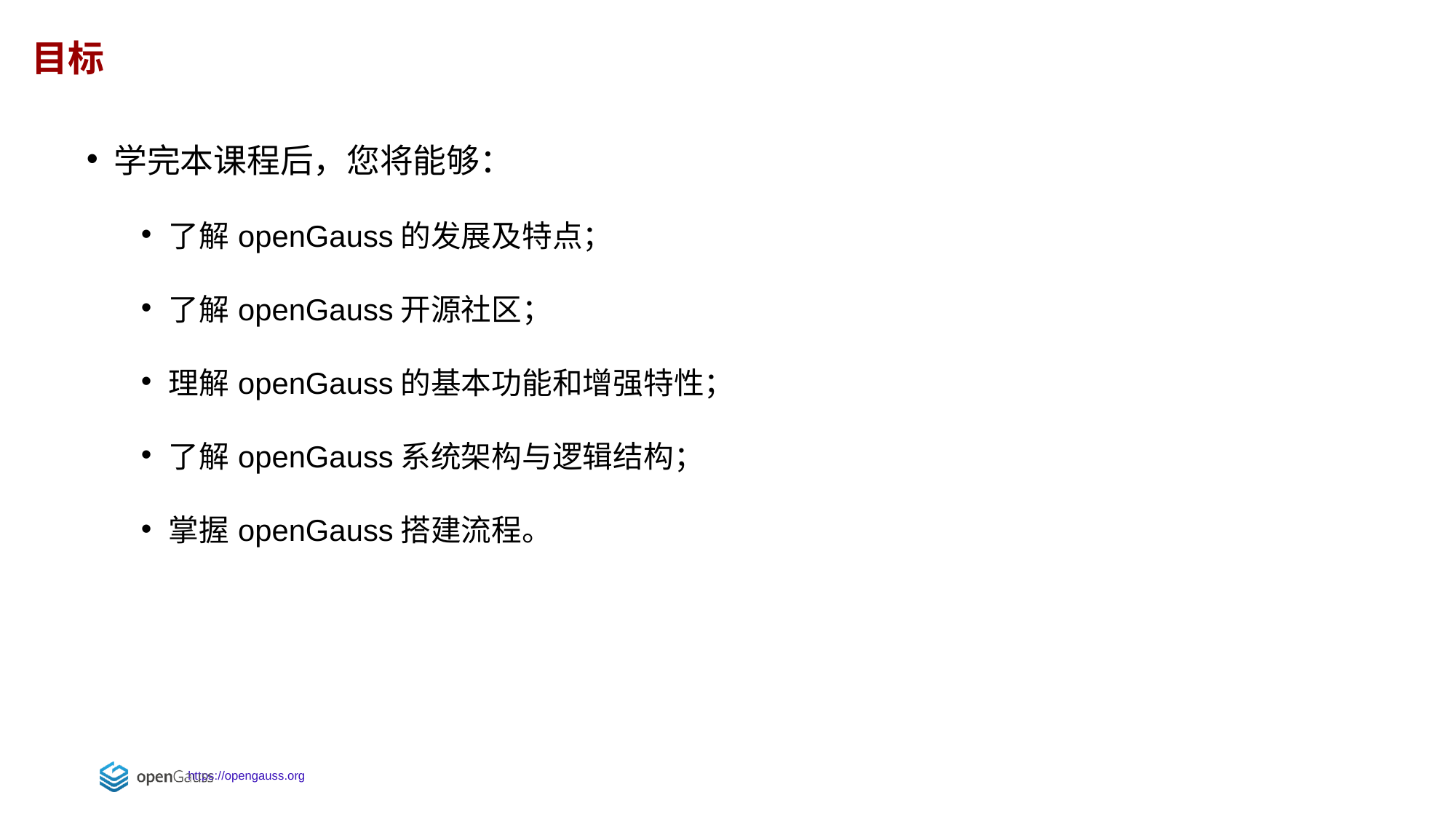

目标
学完本课程后，您将能够：
了解openGauss的发展及特点；
了解openGauss开源社区；
理解openGauss的基本功能和增强特性；
了解openGauss系统架构与逻辑结构；
掌握openGauss搭建流程。